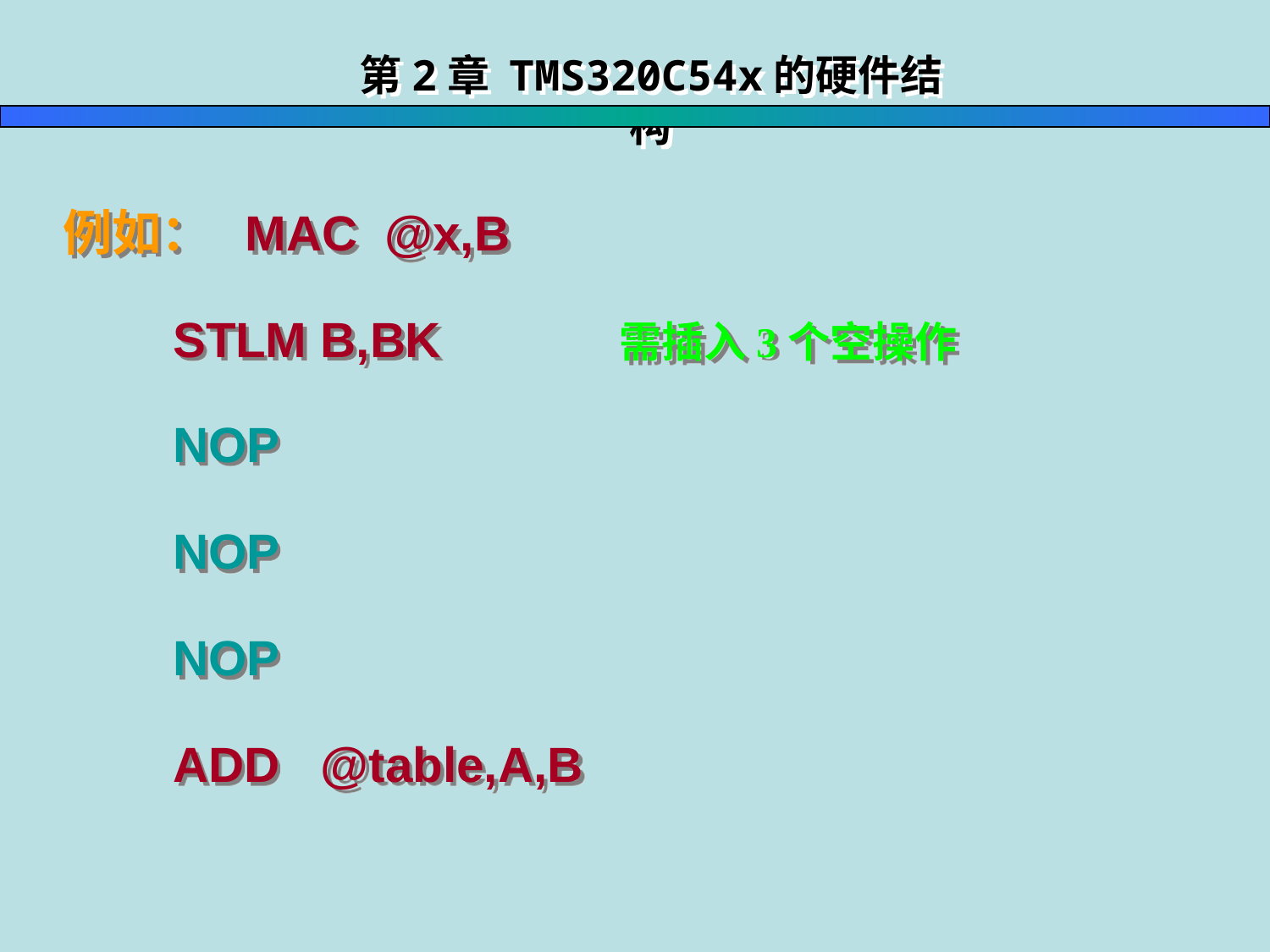

第2章 TMS320C54x的硬件结构

例如：  MAC  @x,B
        STLM B,BK               需插入3个空操作
        ADD   @table,A,B
        NOP
        NOP
        NOP

        ADD   @table,A,B

173